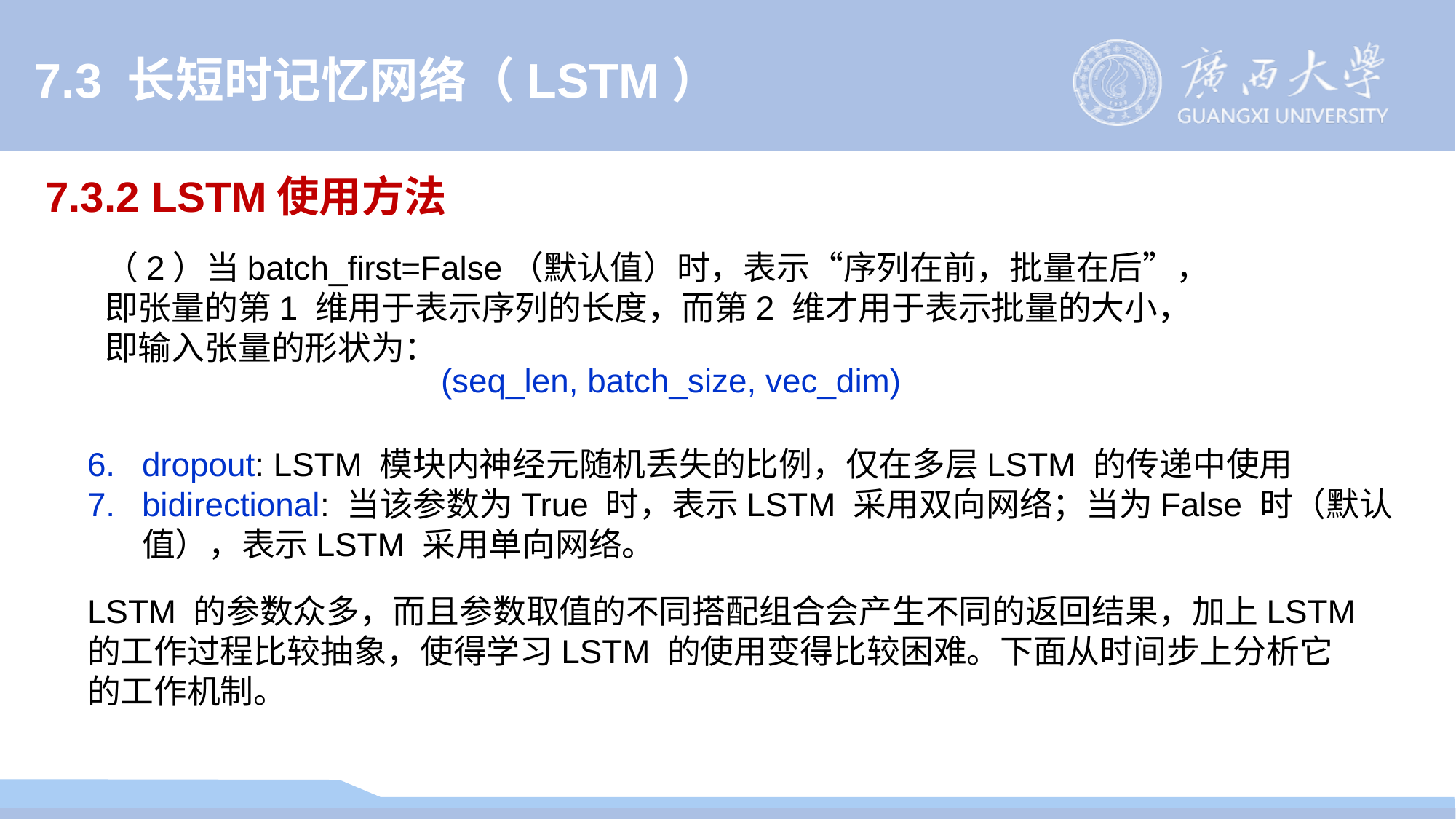

7.3 长短时记忆网络（LSTM）
7.3.2 LSTM使用方法
（2）当batch_first=False（默认值）时，表示“序列在前，批量在后”，即张量的第1 维用于表示序列的长度，而第2 维才用于表示批量的大小，即输入张量的形状为：
(seq_len, batch_size, vec_dim)
dropout: LSTM 模块内神经元随机丢失的比例，仅在多层LSTM 的传递中使用
bidirectional: 当该参数为True 时，表示LSTM 采用双向网络；当为False 时（默认值），表示LSTM 采用单向网络。
LSTM 的参数众多，而且参数取值的不同搭配组合会产生不同的返回结果，加上LSTM 的工作过程比较抽象，使得学习LSTM 的使用变得比较困难。下面从时间步上分析它的工作机制。